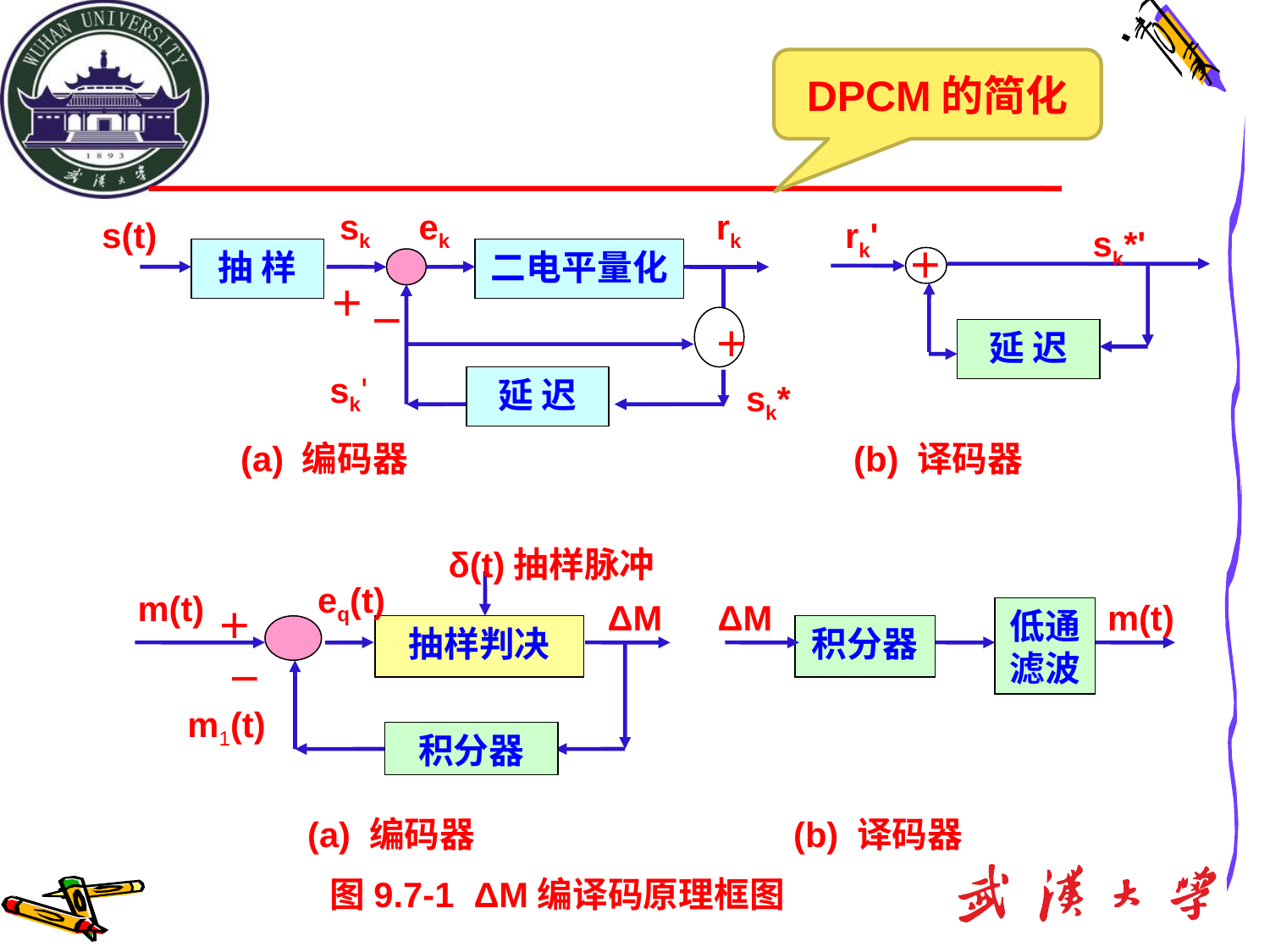

DPCM的简化

sk
ek
rk
s(t)
抽 样
二电平量化

＋

－
＋

sk'
延 迟

rk'
sk*'
＋

延 迟

sk*
(a) 编码器		   	            (b) 译码器
δ(t)抽样脉冲
eq(t)

m(t)
ΔM
ΔM
m(t)
＋
低通
滤波

抽样判决
积分器

－

m1(t)
积分器

(a) 编码器 	   	            (b) 译码器
图9.7-1  ΔM编译码原理框图